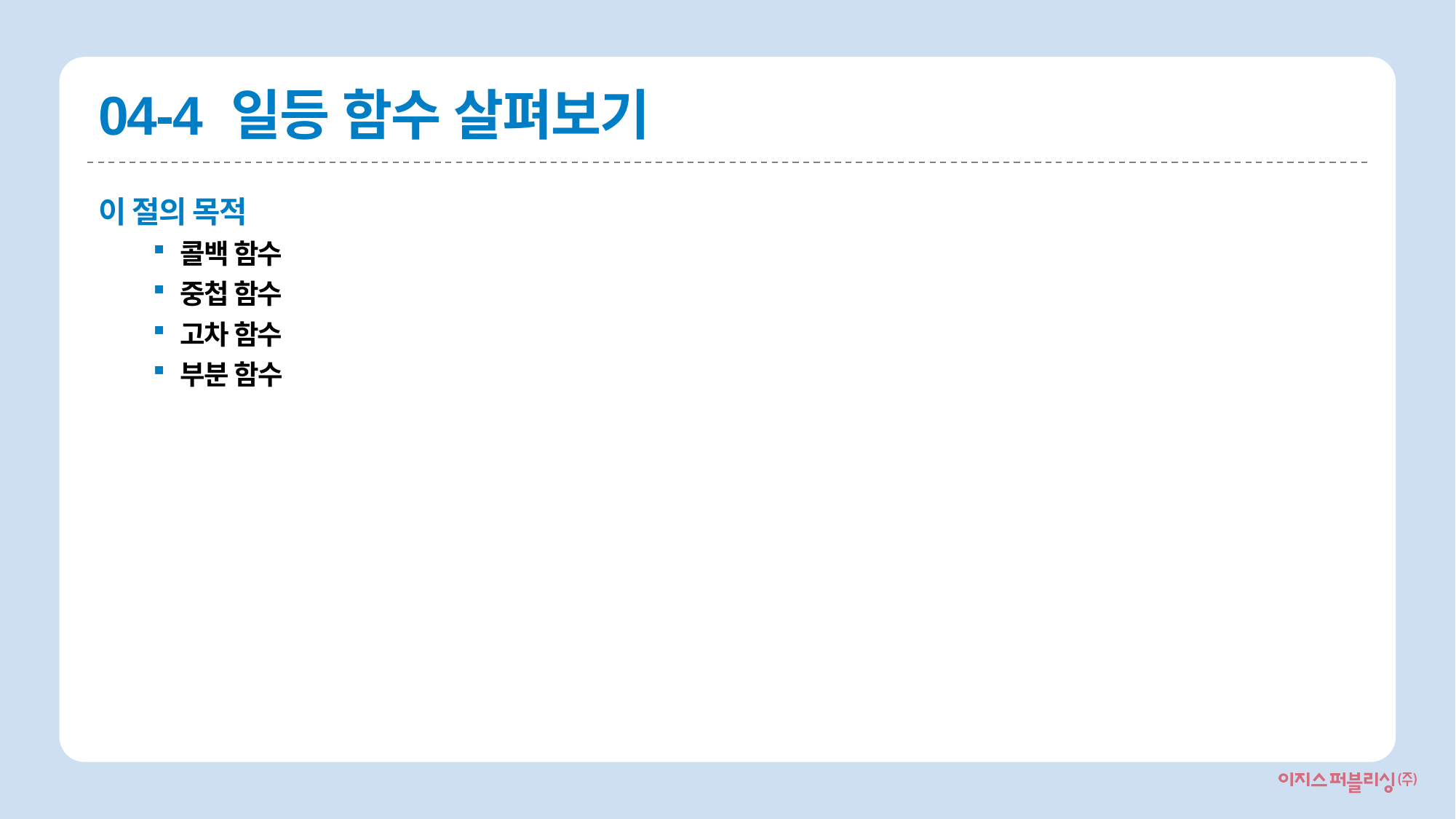

# 04-4 일등 함수 살펴보기
이 절의 목적
콜백 함수
중첩 함수
고차 함수
부분 함수